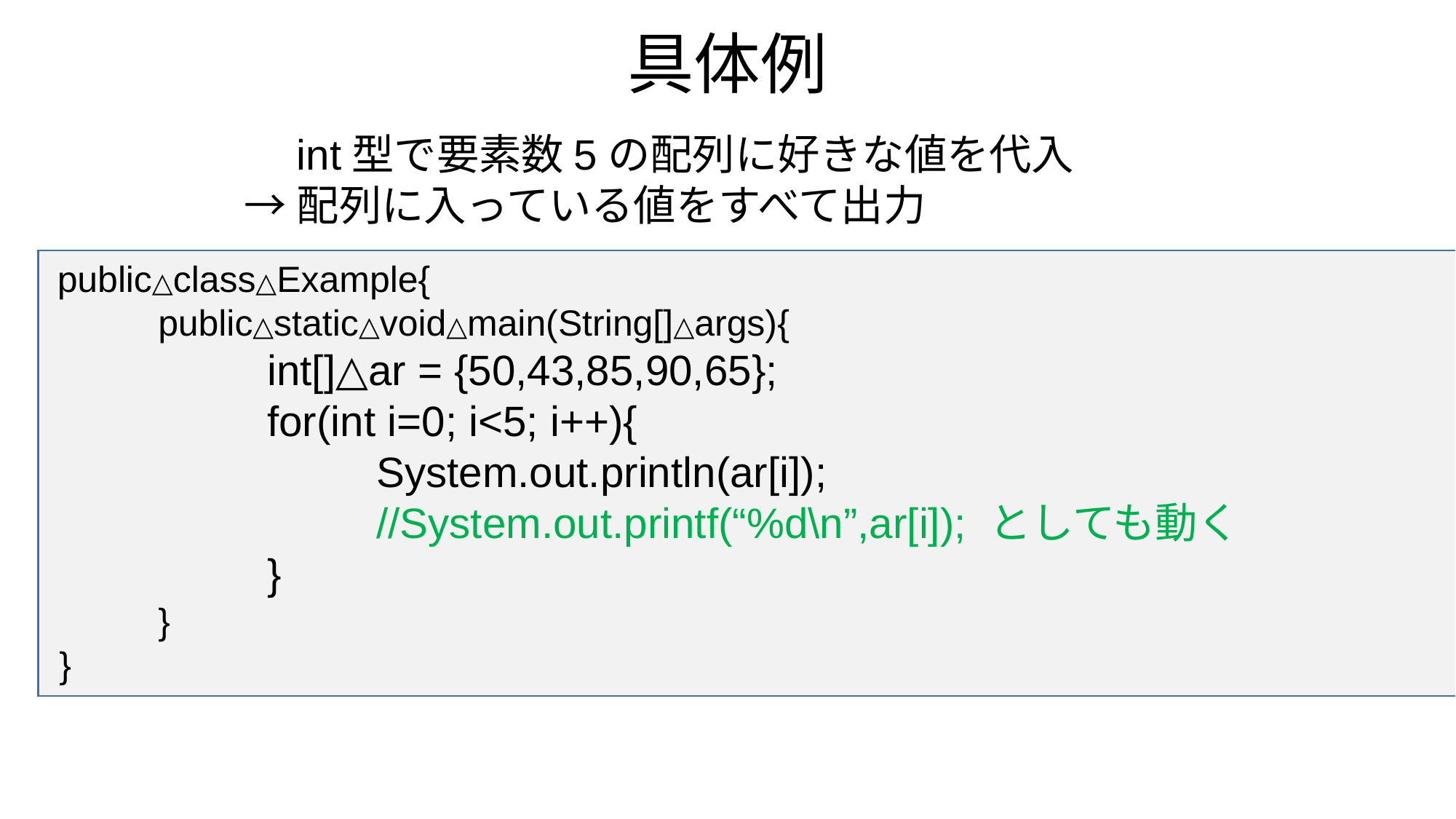

# 具体例
　int型で要素数5の配列に好きな値を代入
→配列に入っている値をすべて出力
 public△class△Example{
 	public△static△void△main(String[]△args){
		int[]△ar = {50,43,85,90,65};
		for(int i=0; i<5; i++){
			System.out.println(ar[i]);
			//System.out.printf(“%d\n”,ar[i]); としても動く
		}
	}
 }